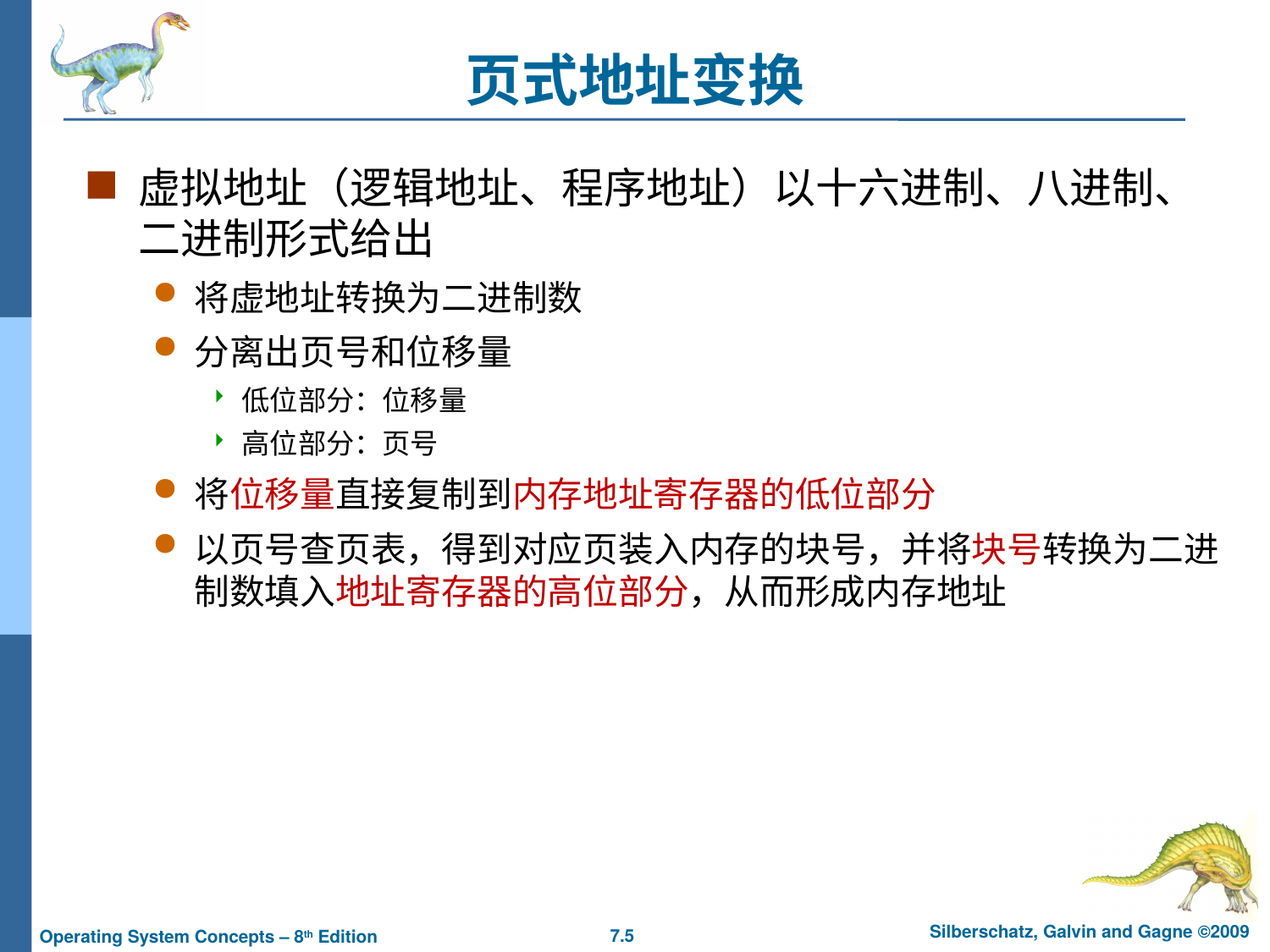

# 页式地址变换
虚拟地址（逻辑地址、程序地址）以十六进制、八进制、二进制形式给出
将虚地址转换为二进制数
分离出页号和位移量
低位部分：位移量
高位部分：页号
将位移量直接复制到内存地址寄存器的低位部分
以页号查页表，得到对应页装入内存的块号，并将块号转换为二进制数填入地址寄存器的高位部分，从而形成内存地址